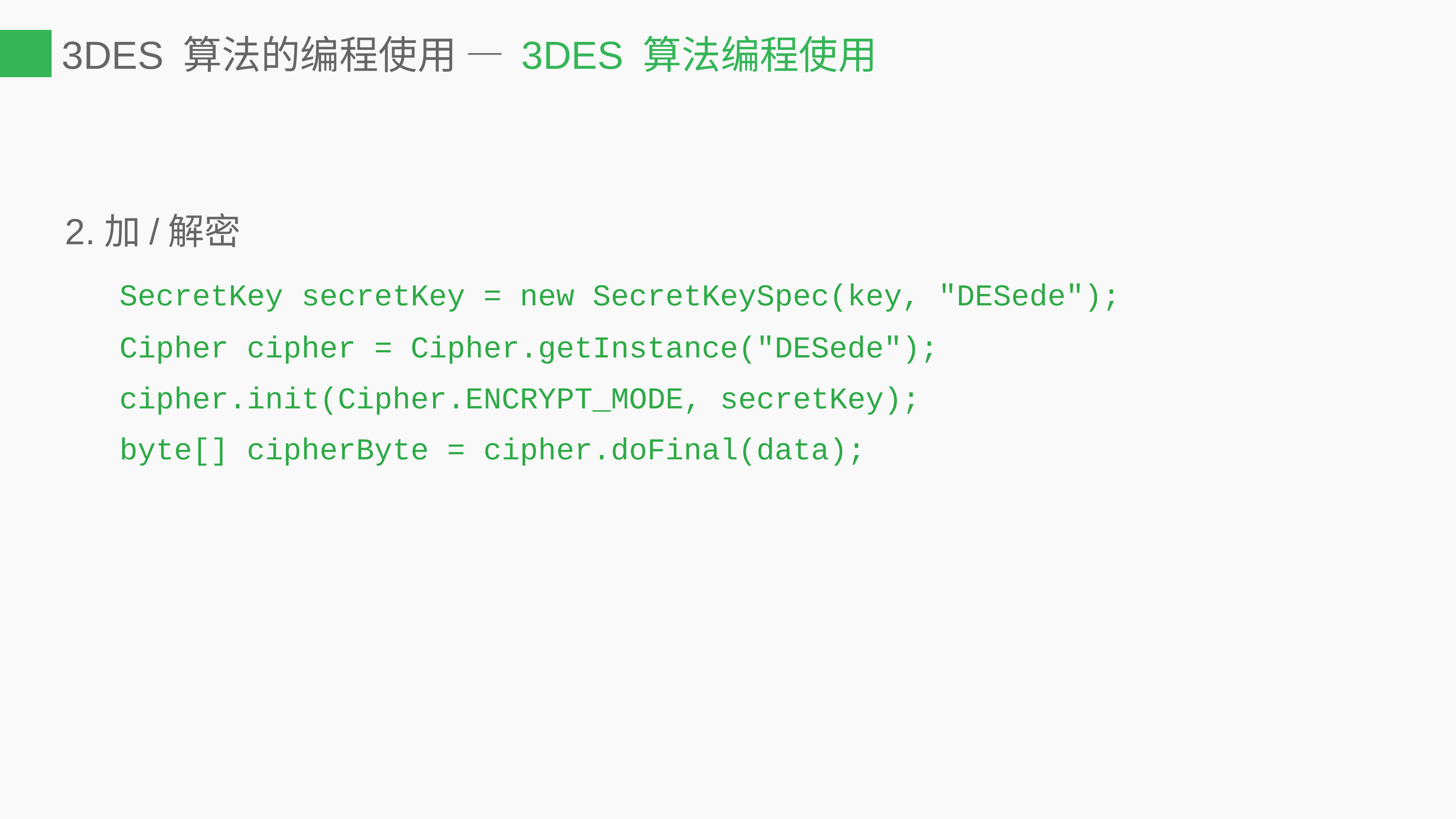

# 3DES 算法的编程使用 — 3DES 算法编程使用
2.加/解密
	SecretKey secretKey = new SecretKeySpec(key, "DESede");
	Cipher cipher = Cipher.getInstance("DESede");
	cipher.init(Cipher.ENCRYPT_MODE, secretKey);
	byte[] cipherByte = cipher.doFinal(data);